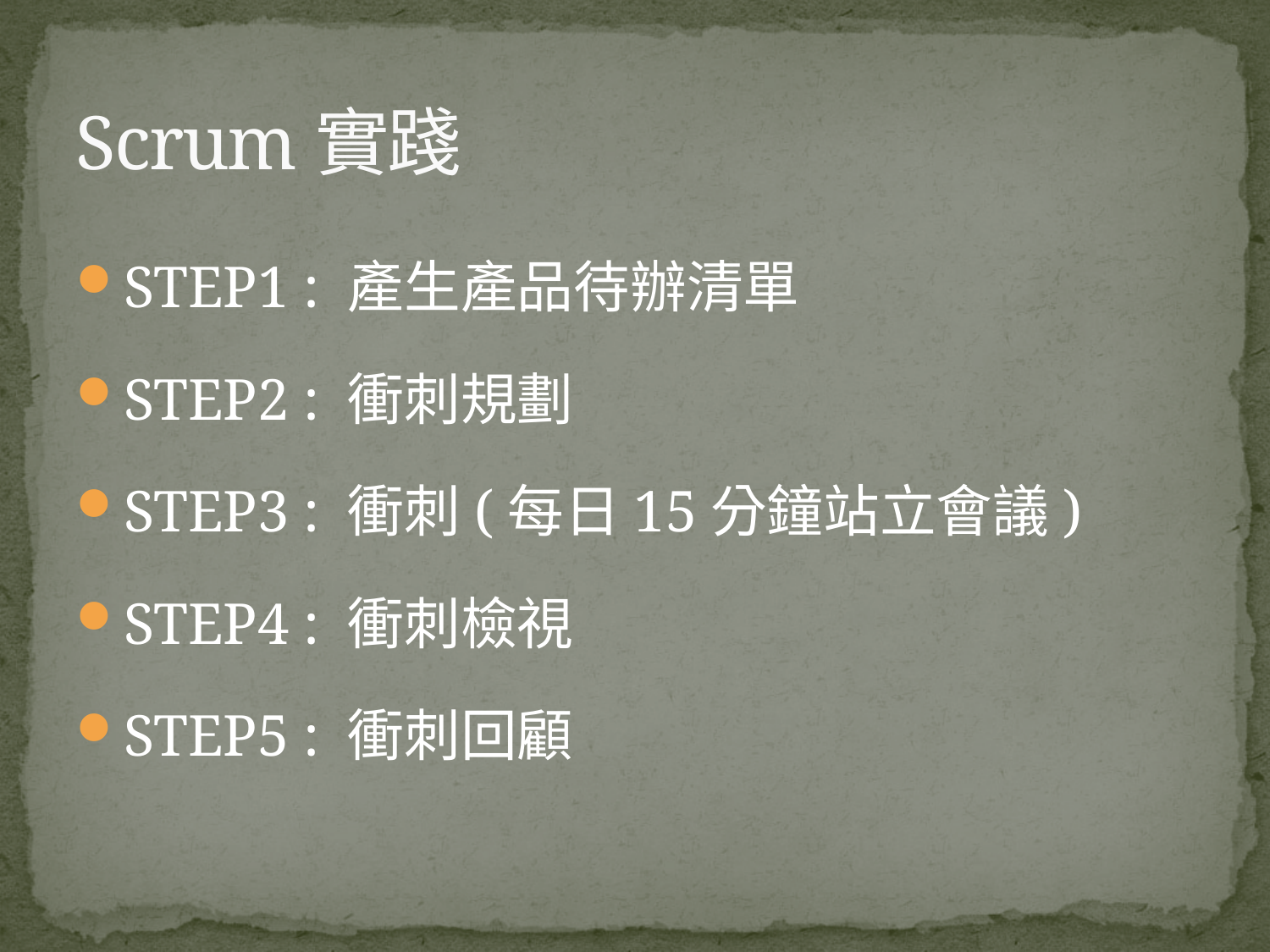

# Scrum實踐
STEP1 : 產生產品待辦清單
STEP2 : 衝刺規劃
STEP3 : 衝刺(每日15分鐘站立會議)
STEP4 : 衝刺檢視
STEP5 : 衝刺回顧